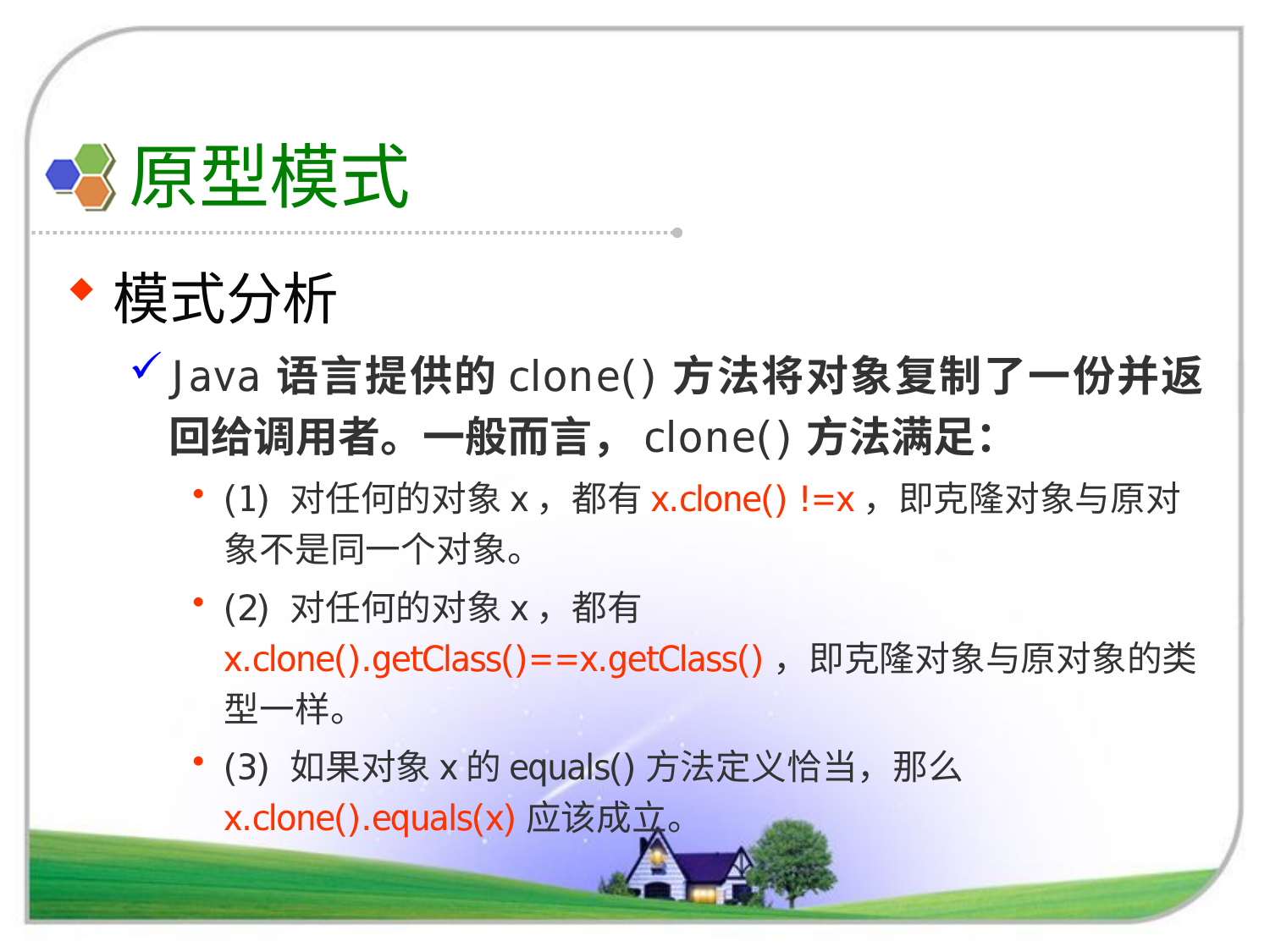

# 原型模式
模式分析
Java语言提供的clone()方法将对象复制了一份并返回给调用者。一般而言，clone()方法满足：
(1) 对任何的对象x，都有x.clone() !=x，即克隆对象与原对象不是同一个对象。
(2) 对任何的对象x，都有x.clone().getClass()==x.getClass()，即克隆对象与原对象的类型一样。
(3) 如果对象x的equals()方法定义恰当，那么x.clone().equals(x)应该成立。